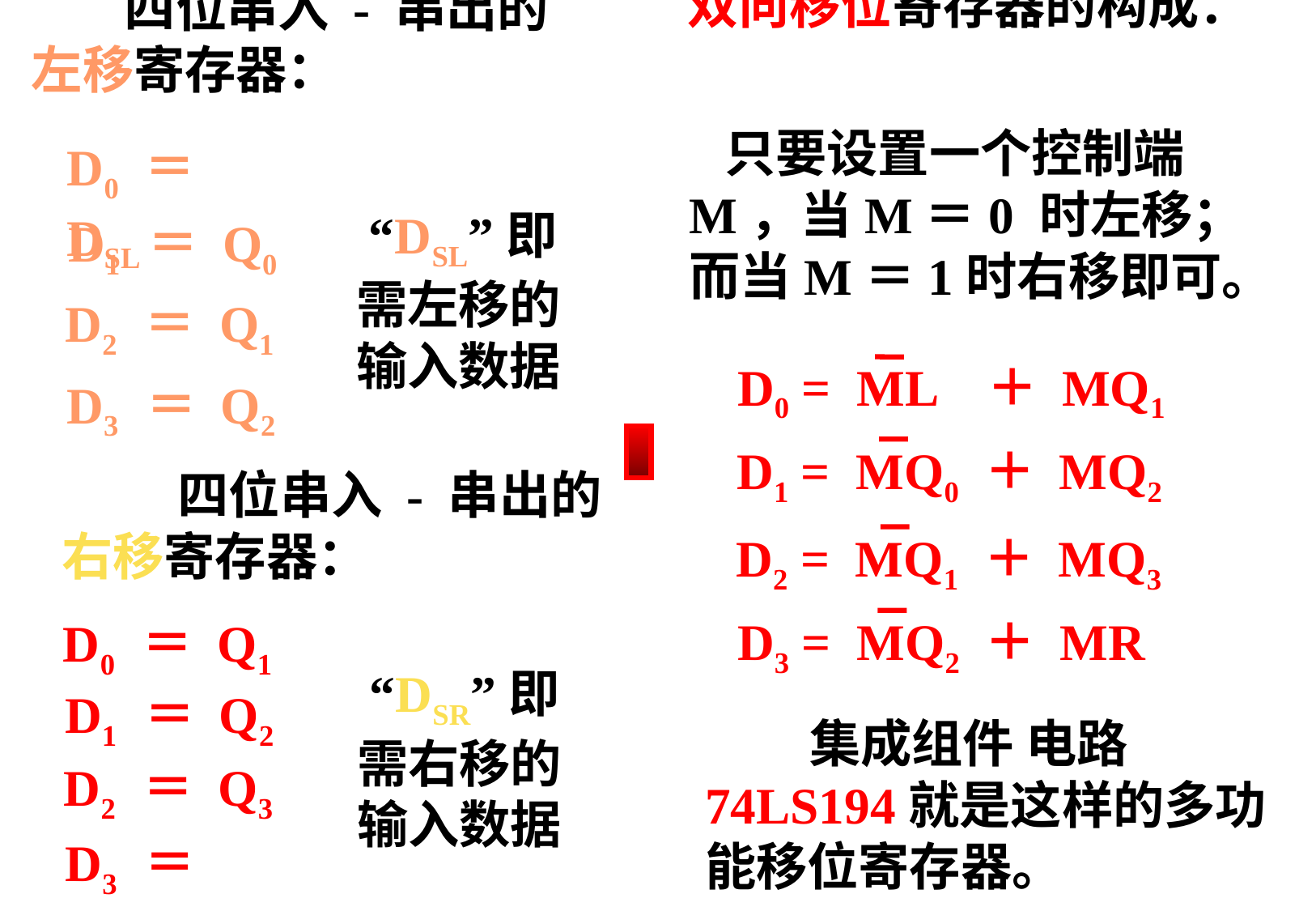

双向移位寄存器的构成：
       四位串入 - 串出的左移寄存器：
  只要设置一个控制端M，当M＝0 时左移；而当M＝1时右移即可。
D0 ＝ DSL
D1  ＝ Q0
D2  ＝ Q1
D3  ＝ Q2
 “DSL”即需左移的输入数据
D0 =  ML   ＋ MQ1

D1 =  MQ0 ＋ MQ2

         四位串入 - 串出的右移寄存器：
D2 =  MQ1 ＋ MQ3

D3 =  MQ2 ＋ MR

D0  ＝ Q1
D1  ＝ Q2
D2  ＝ Q3
D3  ＝ DSR
 “DSR”即需右移的输入数据
        集成组件 电路74LS194就是这样的多功能移位寄存器。